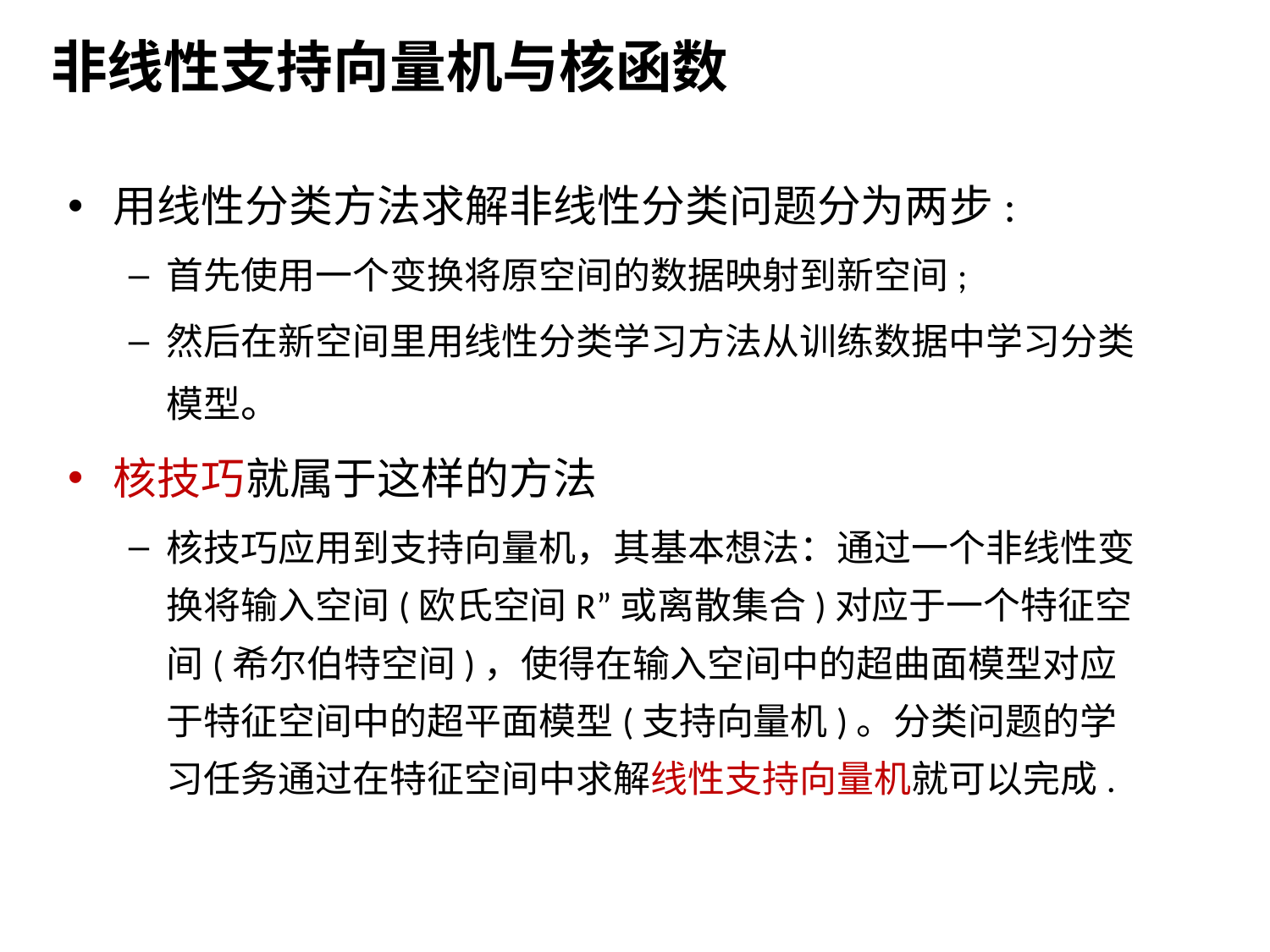

非线性支持向量机与核函数
用线性分类方法求解非线性分类问题分为两步:
首先使用一个变换将原空间的数据映射到新空间;
然后在新空间里用线性分类学习方法从训练数据中学习分类模型。
核技巧就属于这样的方法
核技巧应用到支持向量机，其基本想法：通过一个非线性变换将输入空间(欧氏空间R”或离散集合)对应于一个特征空间(希尔伯特空间)，使得在输入空间中的超曲面模型对应于特征空间中的超平面模型(支持向量机)。分类问题的学习任务通过在特征空间中求解线性支持向量机就可以完成.